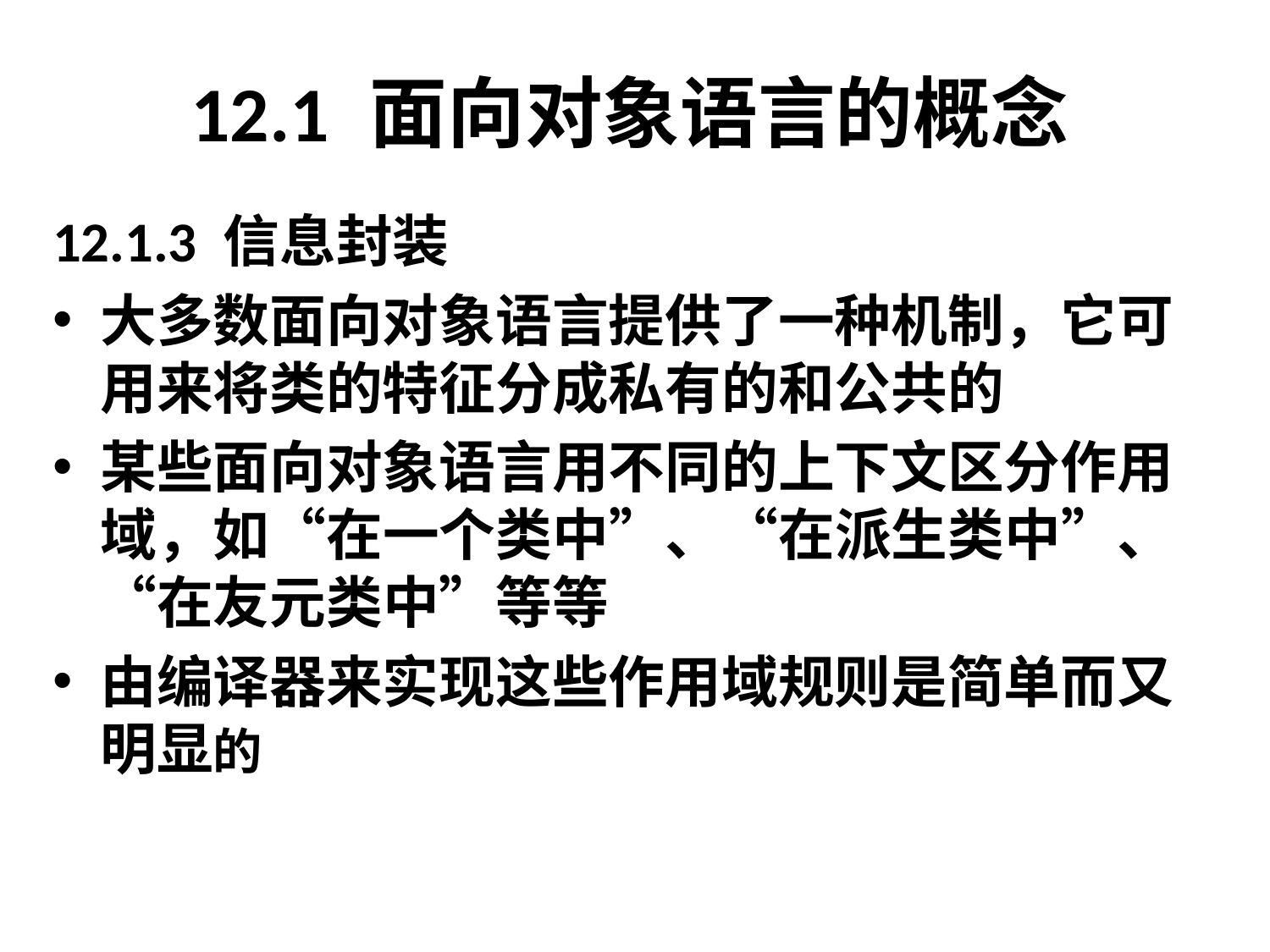

# 12.1 面向对象语言的概念
12.1.3 信息封装
大多数面向对象语言提供了一种机制，它可用来将类的特征分成私有的和公共的
某些面向对象语言用不同的上下文区分作用域，如“在一个类中”、“在派生类中”、“在友元类中”等等
由编译器来实现这些作用域规则是简单而又明显的